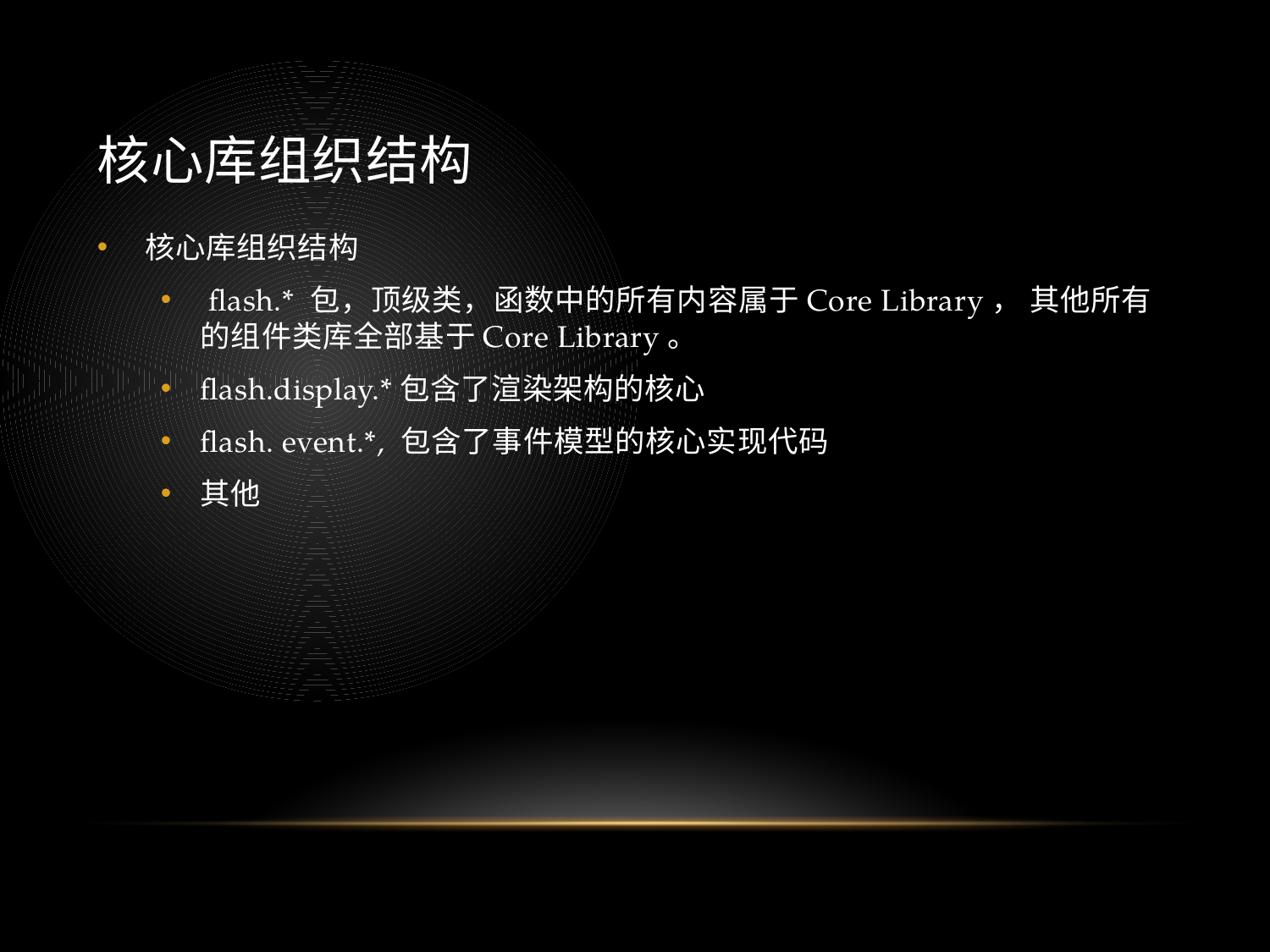

# 核心库组织结构
核心库组织结构
 flash.* 包，顶级类，函数中的所有内容属于Core Library， 其他所有的组件类库全部基于Core Library。
flash.display.*包含了渲染架构的核心
flash. event.*, 包含了事件模型的核心实现代码
其他